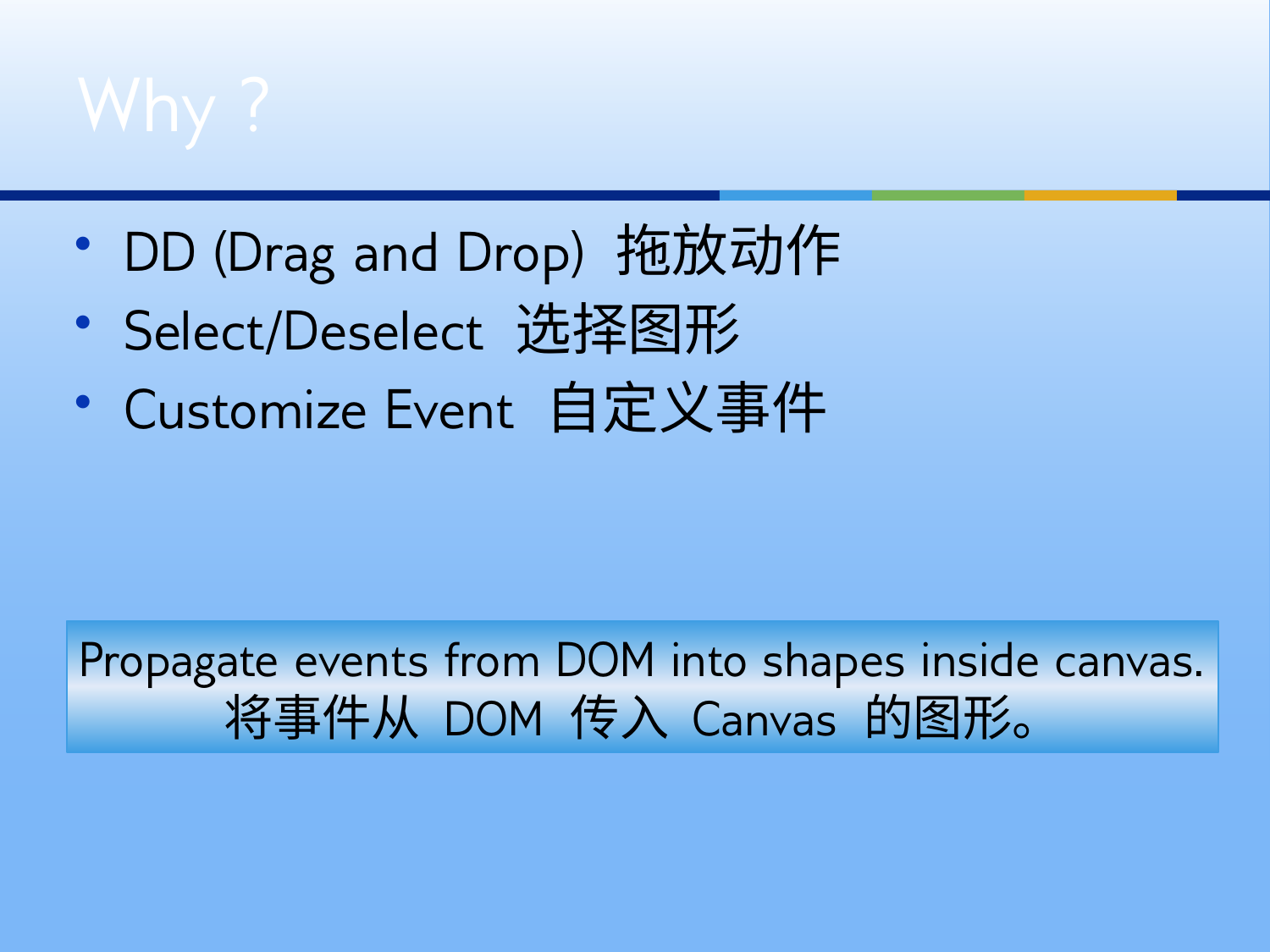

# Why ?
DD (Drag and Drop) 拖放动作
Select/Deselect 选择图形
Customize Event 自定义事件
Propagate events from DOM into shapes inside canvas.
将事件从 DOM 传入 Canvas 的图形。